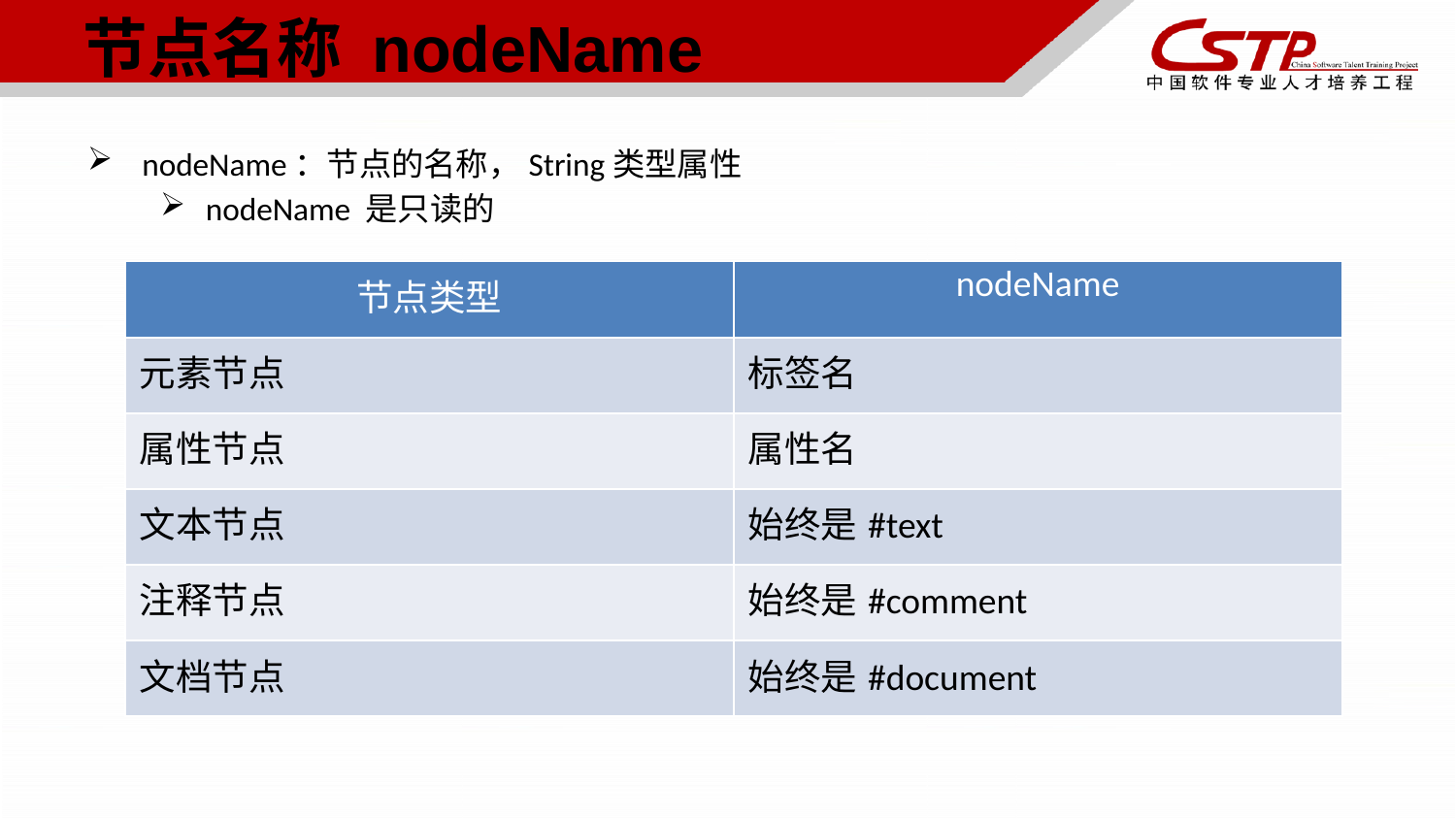

# 节点名称 nodeName
nodeName：节点的名称，String类型属性
nodeName 是只读的
| 节点类型 | nodeName |
| --- | --- |
| 元素节点 | 标签名 |
| 属性节点 | 属性名 |
| 文本节点 | 始终是#text |
| 注释节点 | 始终是#comment |
| 文档节点 | 始终是#document |